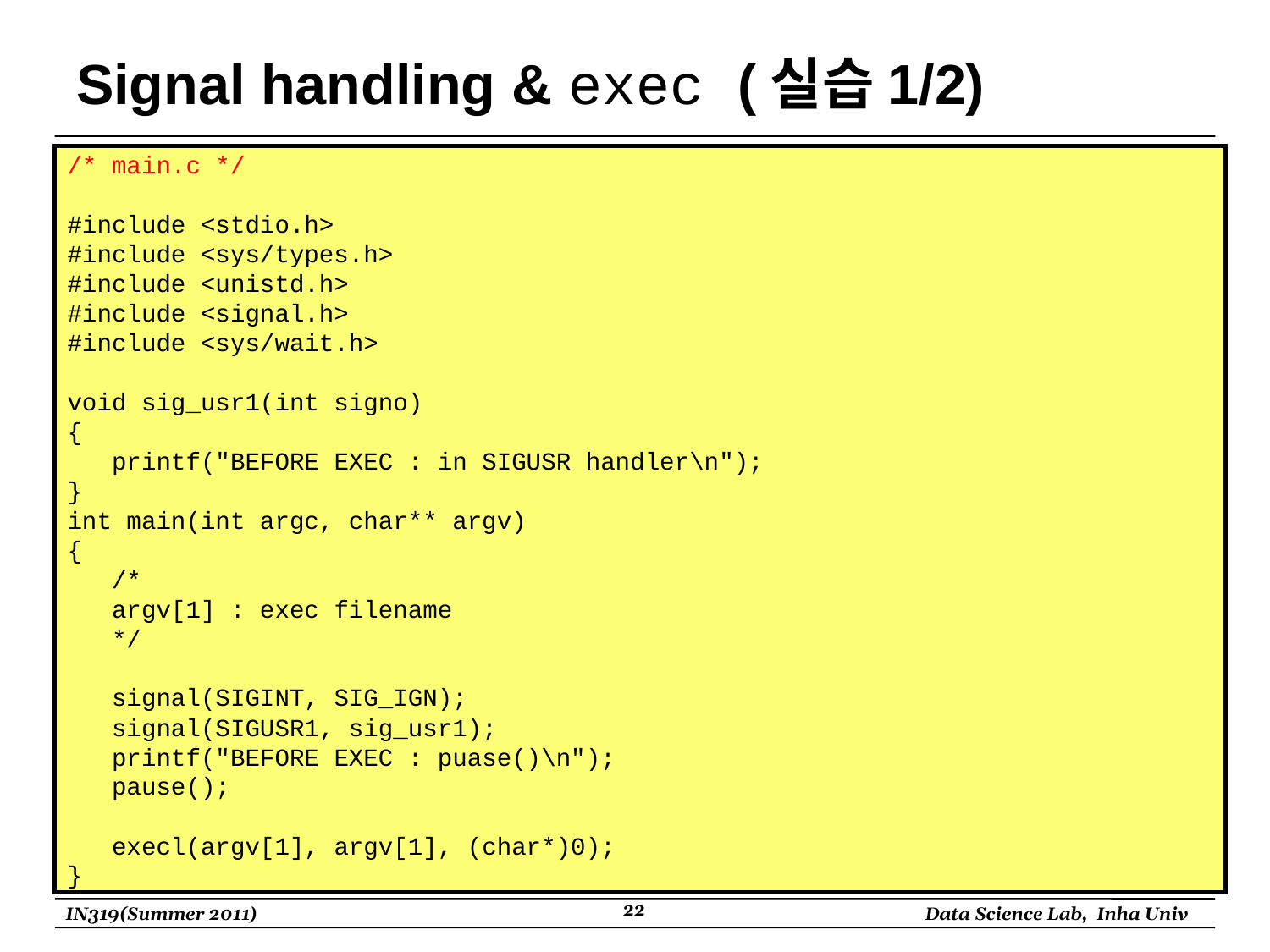

# Signal handling & exec (실습1/2)
/* main.c */

#include <stdio.h>
#include <sys/types.h>
#include <unistd.h>
#include <signal.h>
#include <sys/wait.h>

void sig_usr1(int signo)
{
   printf("BEFORE EXEC : in SIGUSR handler\n");
}
int main(int argc, char** argv)
{
   /*
   argv[1] : exec filename
   */

   signal(SIGINT, SIG_IGN);
   signal(SIGUSR1, sig_usr1);
   printf("BEFORE EXEC : puase()\n");
   pause();

   execl(argv[1], argv[1], (char*)0);
}

22